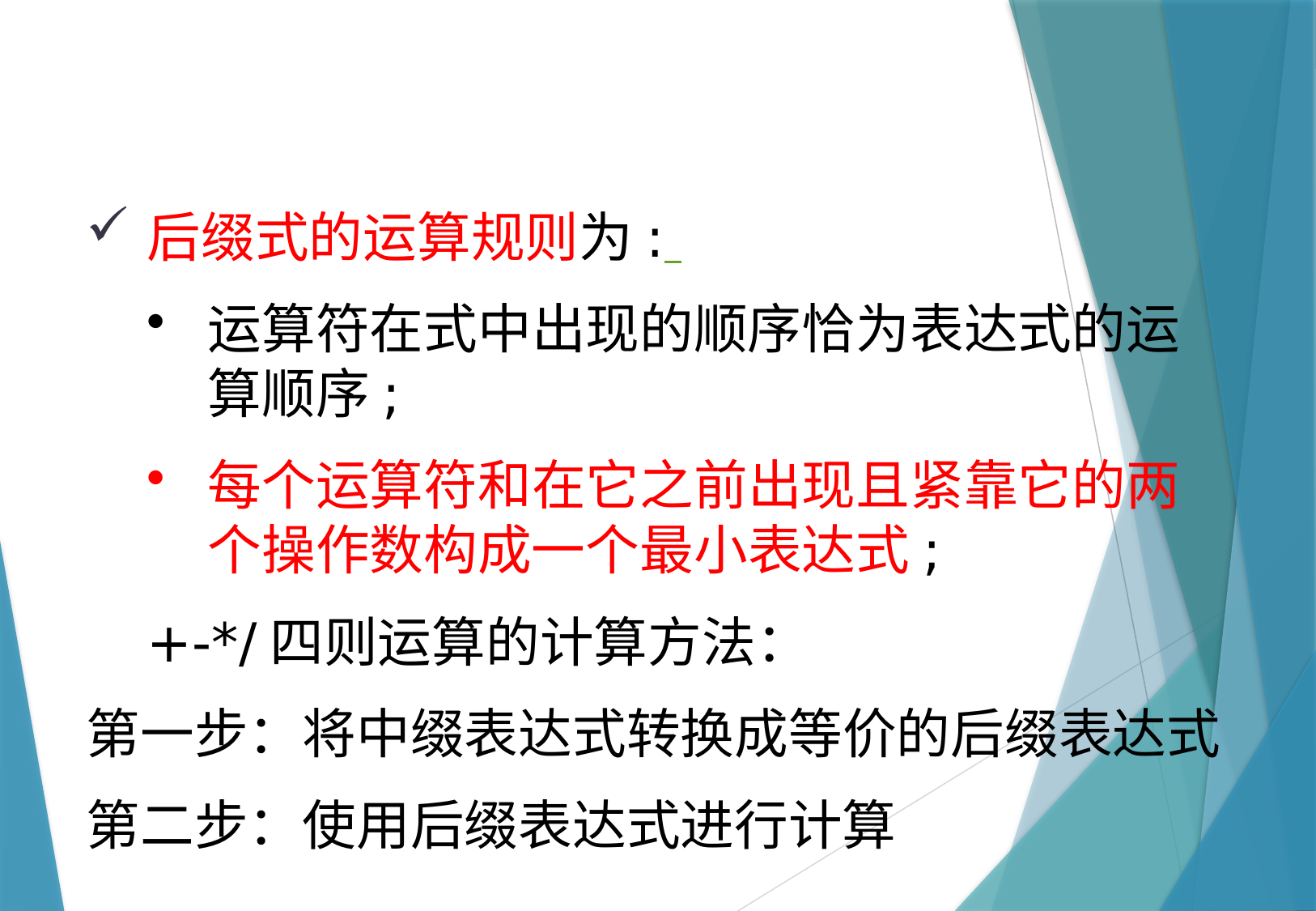

后缀式的运算规则为:
运算符在式中出现的顺序恰为表达式的运算顺序;
每个运算符和在它之前出现且紧靠它的两个操作数构成一个最小表达式;
+-*/四则运算的计算方法：
第一步：将中缀表达式转换成等价的后缀表达式
第二步：使用后缀表达式进行计算